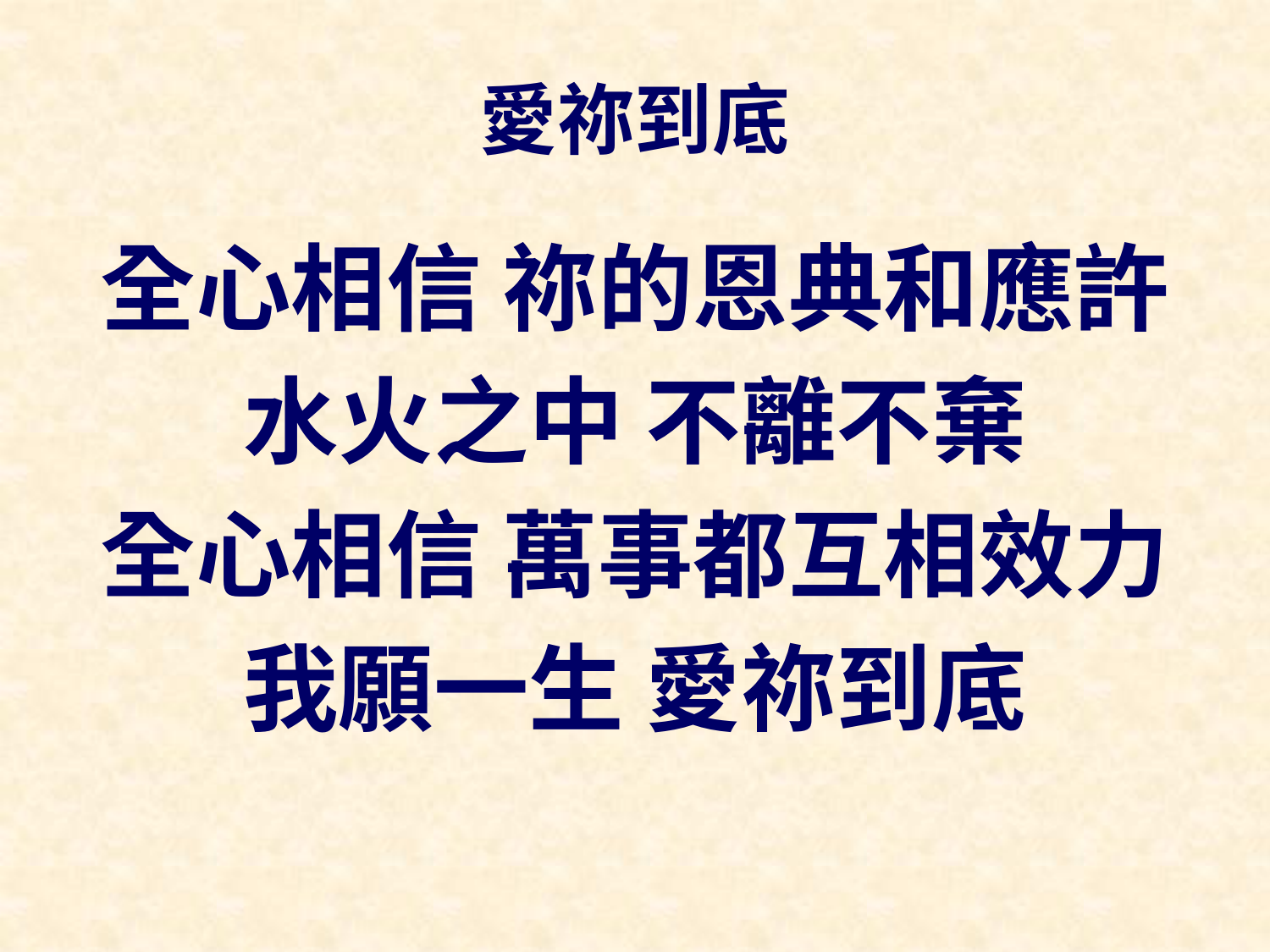

# 愛祢到底
全心相信 祢的恩典和應許
水火之中 不離不棄
全心相信 萬事都互相效力
我願一生 愛祢到底